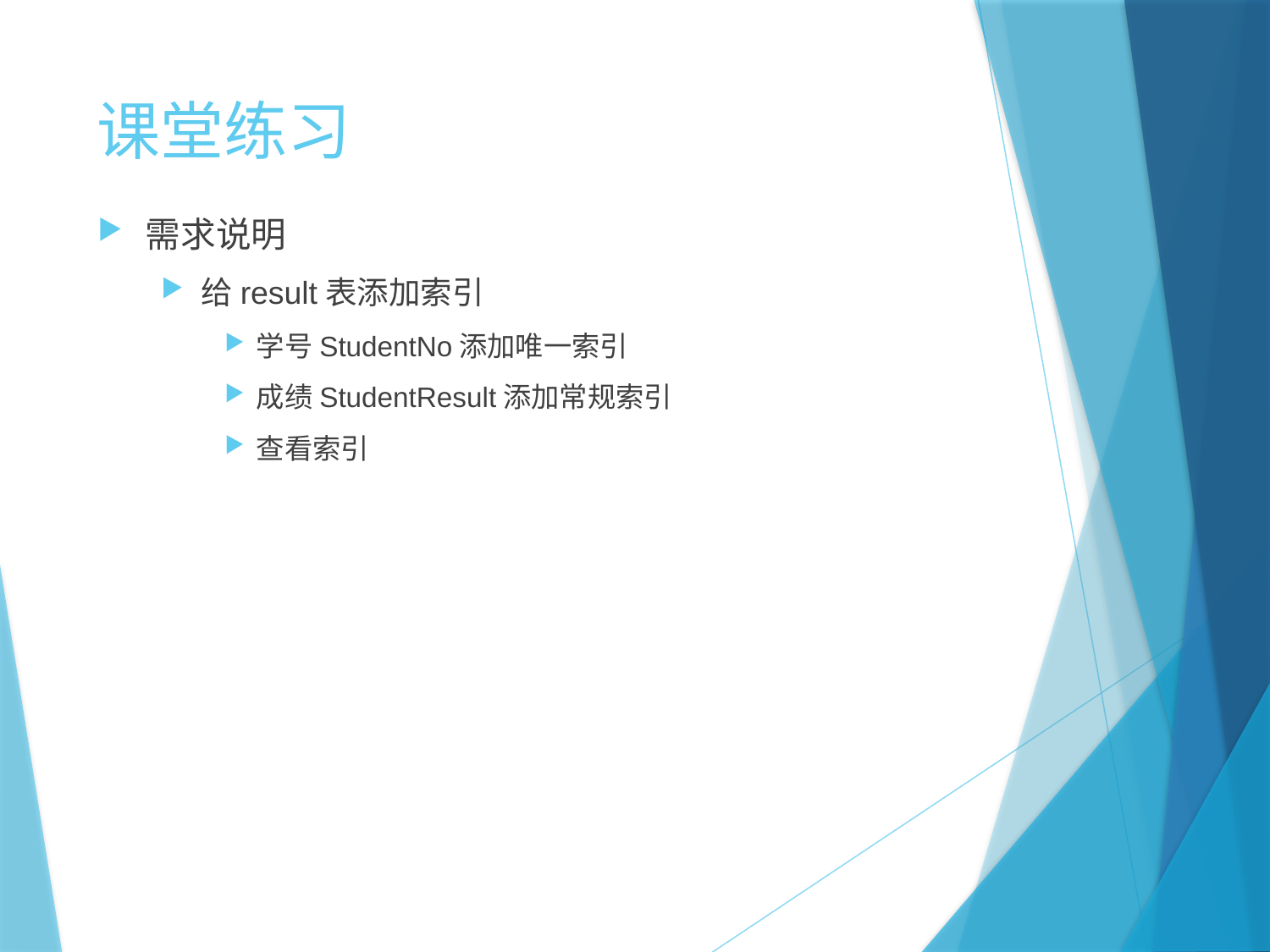

# 课堂练习
需求说明
给result表添加索引
学号StudentNo添加唯一索引
成绩StudentResult添加常规索引
查看索引